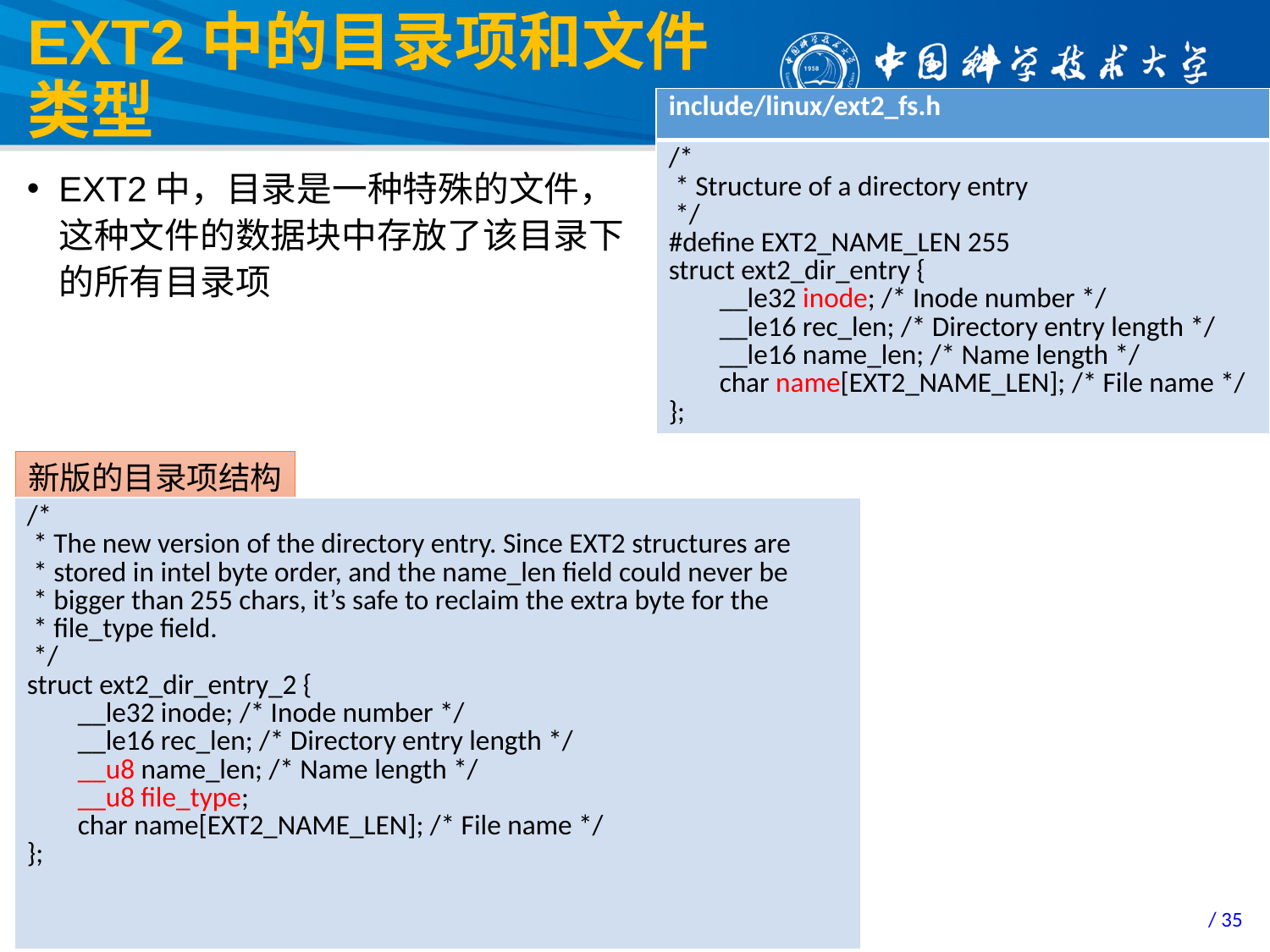

# EXT2中的目录项和文件类型
| include/linux/ext2\_fs.h |
| --- |
| /\* \* Structure of a directory entry \*/ #define EXT2\_NAME\_LEN 255 struct ext2\_dir\_entry { \_\_le32 inode; /\* Inode number \*/ \_\_le16 rec\_len; /\* Directory entry length \*/ \_\_le16 name\_len; /\* Name length \*/ char name[EXT2\_NAME\_LEN]; /\* File name \*/ }; |
EXT2中，目录是一种特殊的文件，
这种文件的数据块中存放了该目录下
的所有目录项

新版的目录项结构
| /\* \* The new version of the directory entry. Since EXT2 structures are \* stored in intel byte order, and the name\_len field could never be \* bigger than 255 chars, it’s safe to reclaim the extra byte for the \* file\_type field. \*/ struct ext2\_dir\_entry\_2 { \_\_le32 inode; /\* Inode number \*/ \_\_le16 rec\_len; /\* Directory entry length \*/ \_\_u8 name\_len; /\* Name length \*/ \_\_u8 file\_type; char name[EXT2\_NAME\_LEN]; /\* File name \*/ }; |
| --- |
Ext2专题